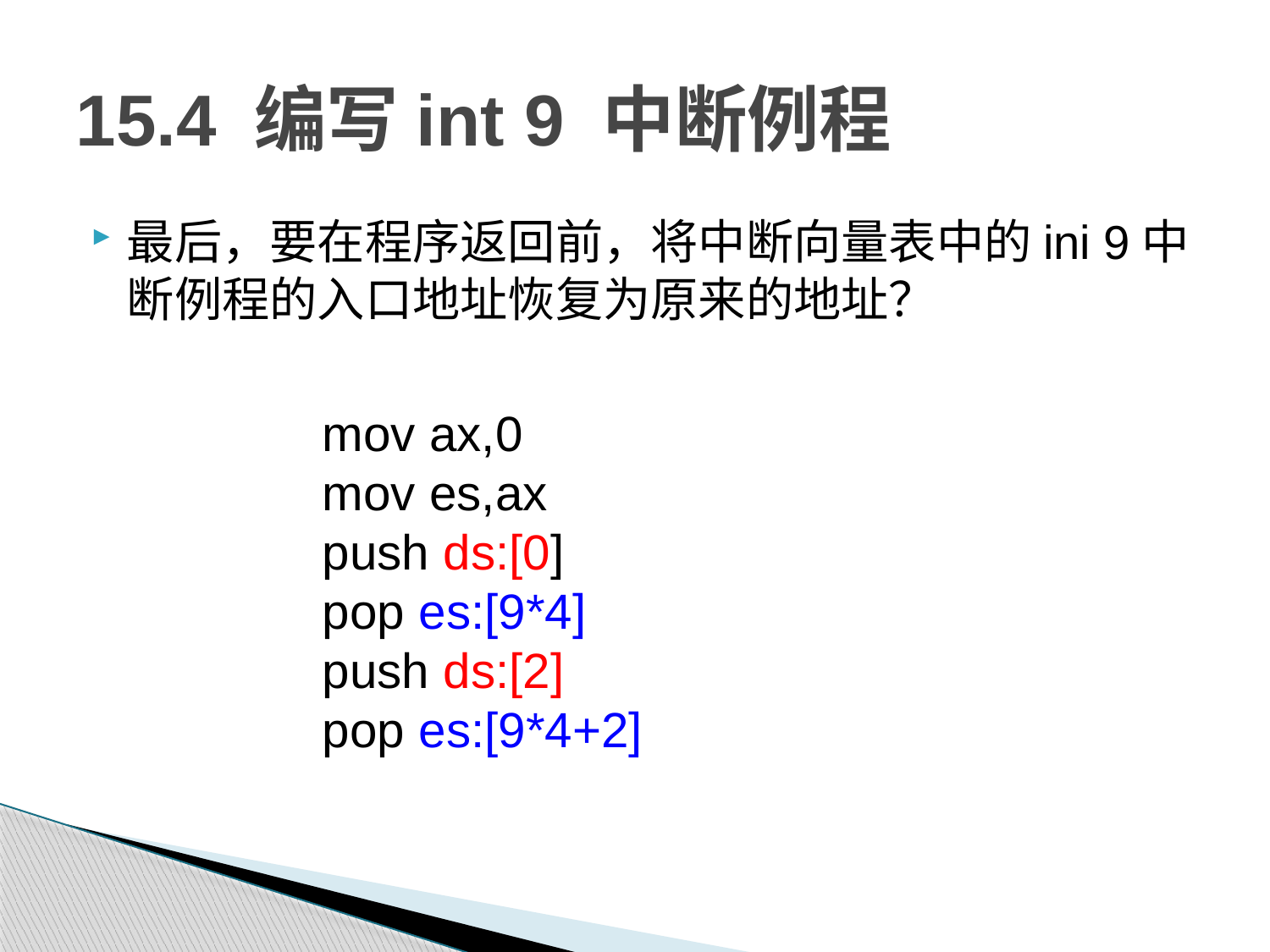

# 15.4 编写int 9 中断例程
最后，要在程序返回前，将中断向量表中的ini 9中断例程的入口地址恢复为原来的地址？
    mov ax,0
    mov es,ax
    push ds:[0]
    pop es:[9*4]
    push ds:[2]
    pop es:[9*4+2]